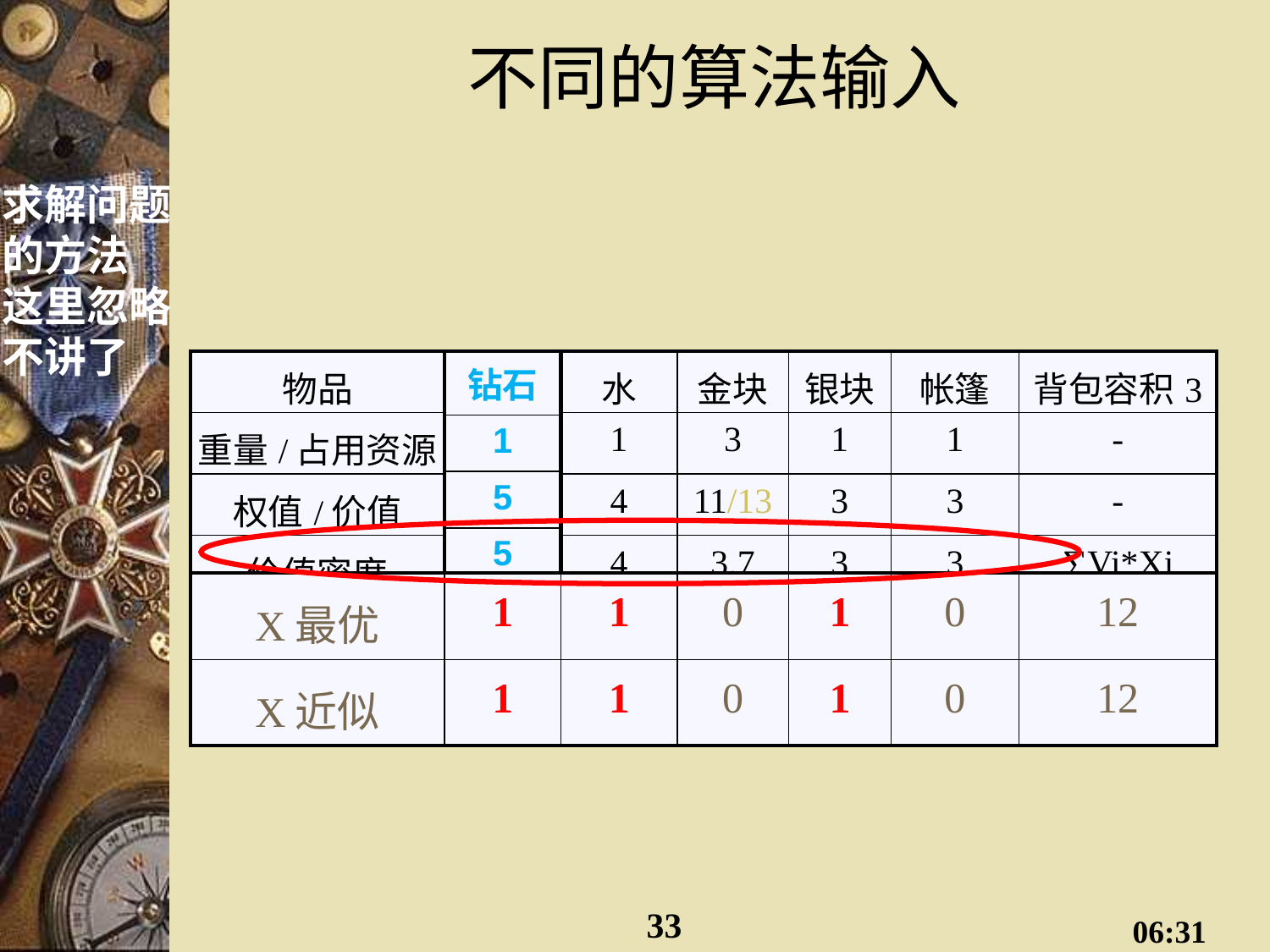

# 不同的算法输入

求解问题的方法
这里忽略不讲了
| 物品 |  | 水 | 金块 | 银块 | 帐篷 | 背包容积3 |
| --- | --- | --- | --- | --- | --- | --- |
| 重量/占用资源 |  | 1 | 3 | 1 | 1 | - |
| 权值/价值 |  | 4 | 11/13 | 3 | 3 | - |
| 价值密度 |  | 4 | 3.7 | 3 | 3 | ∑Vi\*Xi |
| X最优 |  | 0 | 1 | 0 | 0 | 11 |
| X近似 |  | 1 | 0 | 1 | 1 | 10 |
| 钻石 |
| --- |
| 1 |
| 5 |
| 5 |
|  |
|  |

| X最优 | 1 | 1 | 0 | 1 | 0 | 12 |
| --- | --- | --- | --- | --- | --- | --- |
| X近似 | 1 | 1 | 0 | 1 | 0 | 12 |